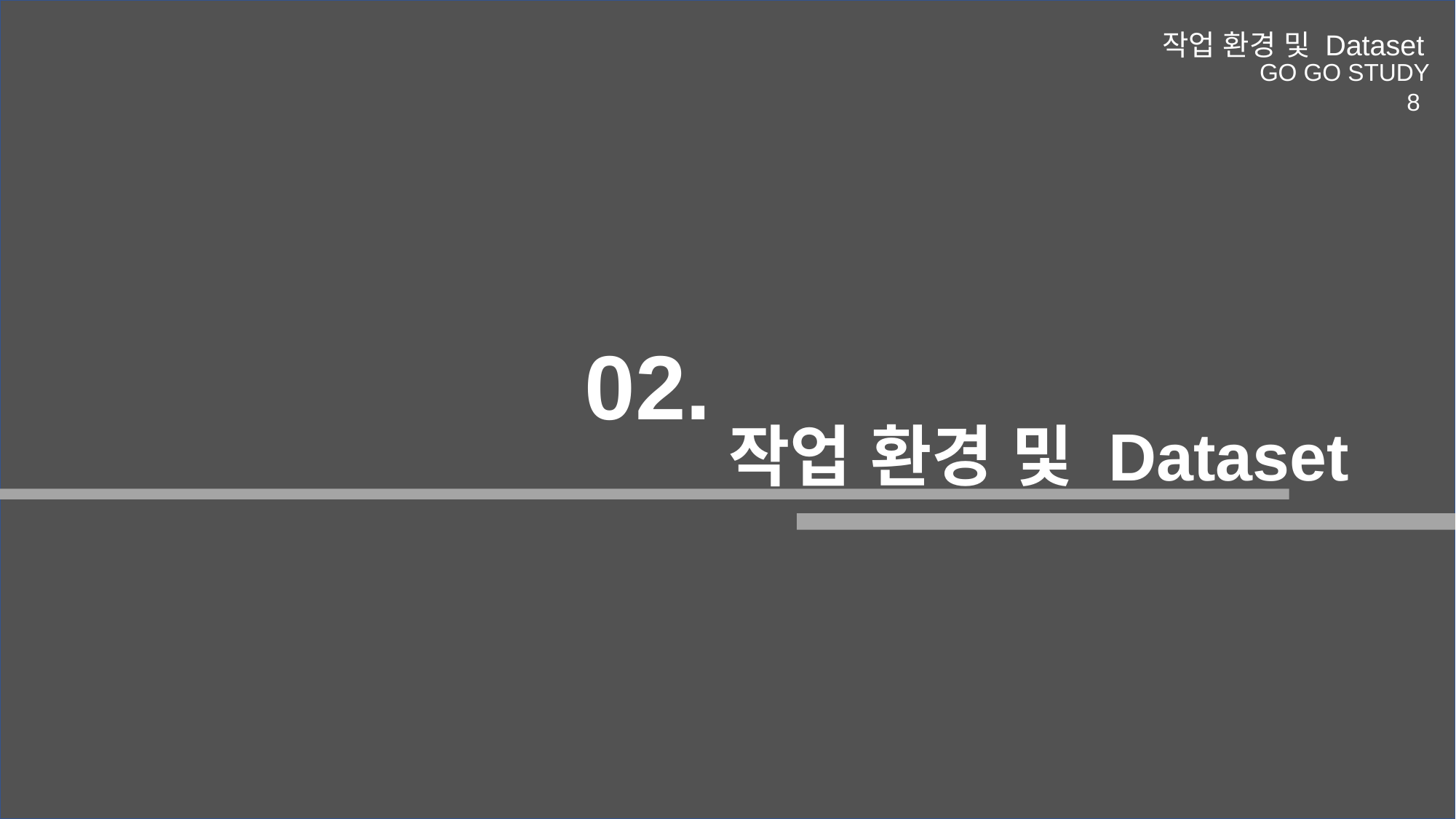

작업 환경 및 Dataset
GO GO STUDY
8
02.

작업 환경 및 Dataset